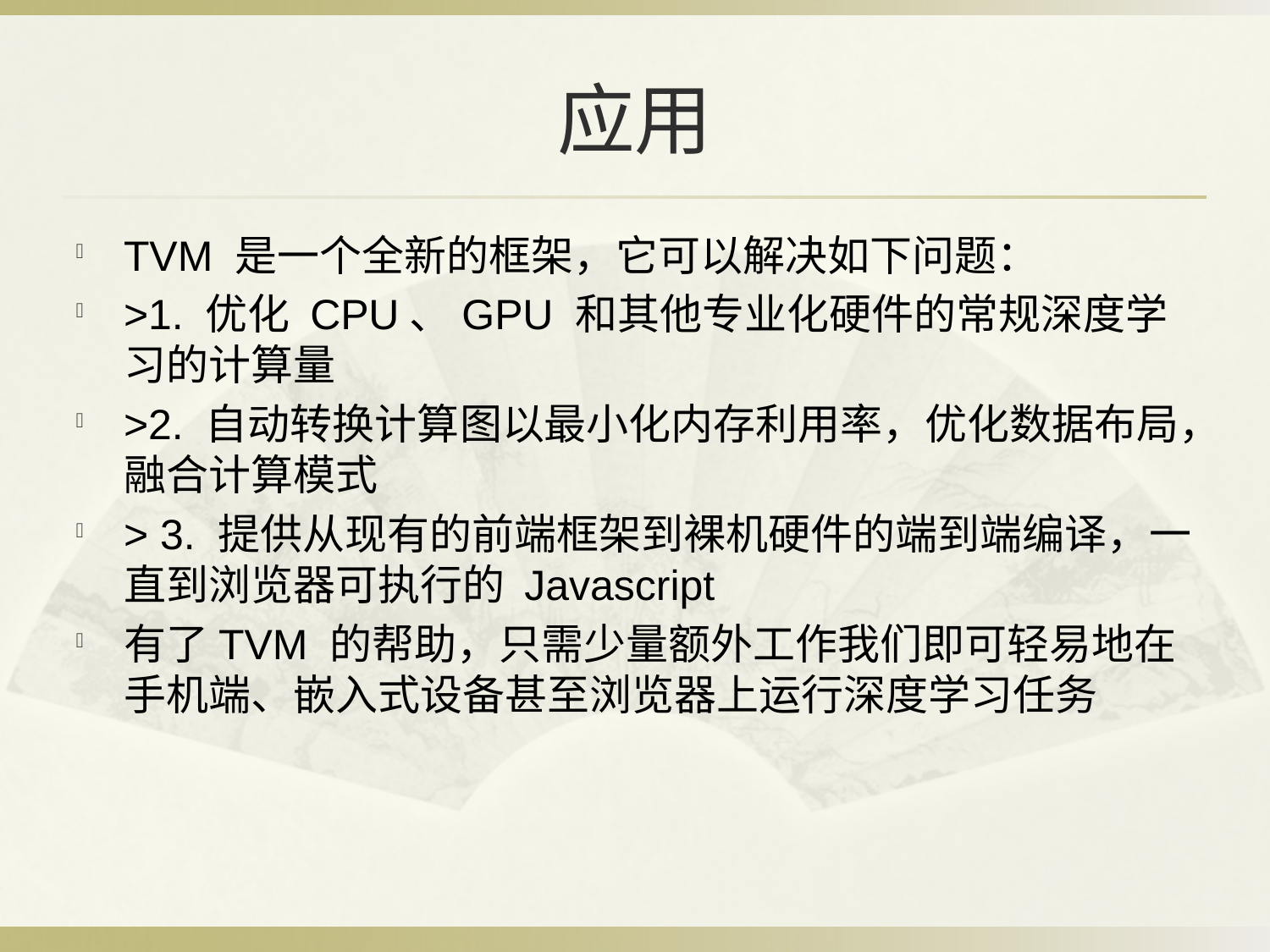

# 应用
TVM 是一个全新的框架，它可以解决如下问题：
>1. 优化 CPU、GPU 和其他专业化硬件的常规深度学习的计算量
>2. 自动转换计算图以最小化内存利用率，优化数据布局，融合计算模式
> 3. 提供从现有的前端框架到裸机硬件的端到端编译，一直到浏览器可执行的 Javascript
有了TVM 的帮助，只需少量额外工作我们即可轻易地在手机端、嵌入式设备甚至浏览器上运行深度学习任务